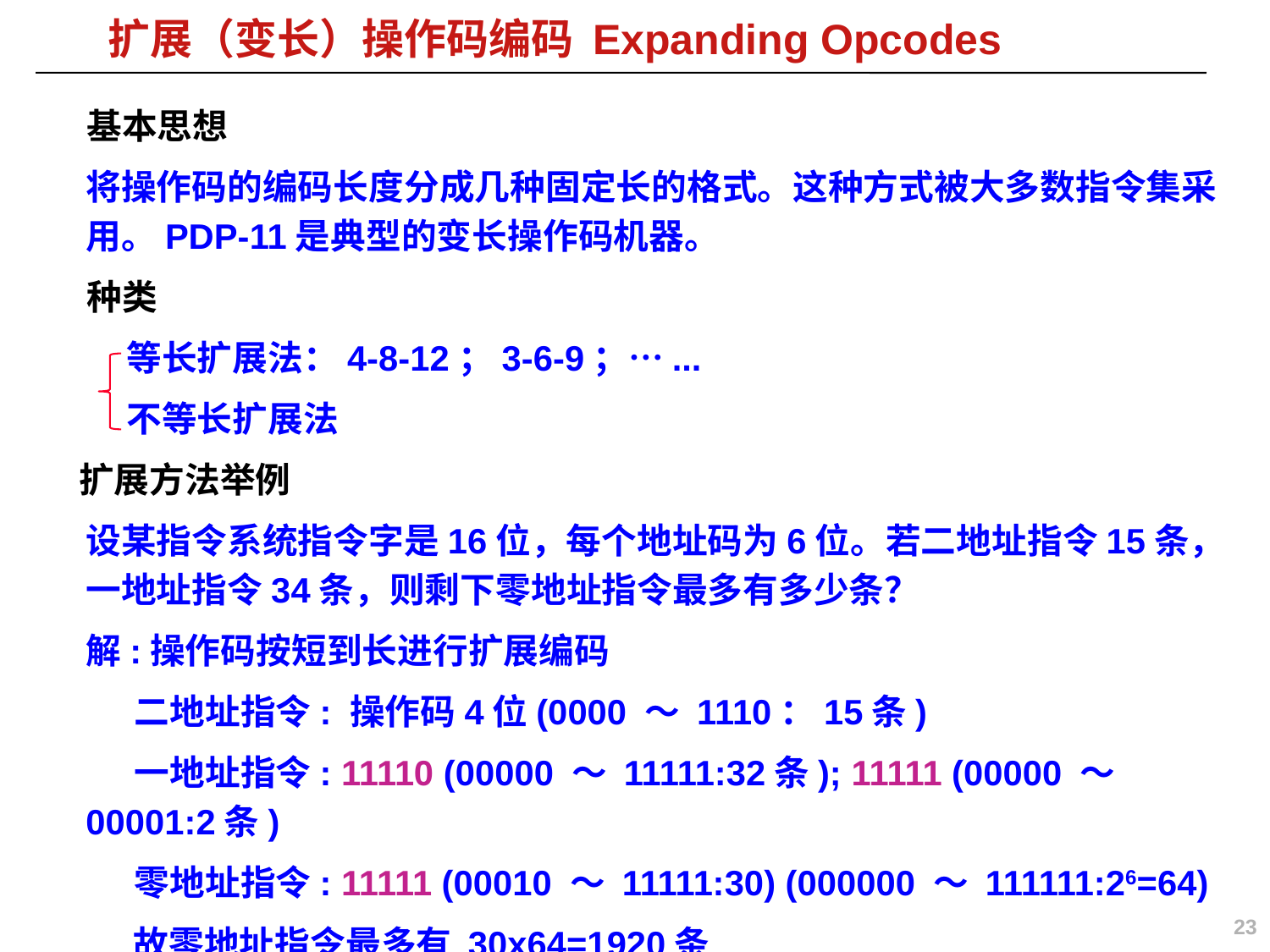

# 扩展（变长）操作码编码 Expanding Opcodes
    基本思想
将操作码的编码长度分成几种固定长的格式。这种方式被大多数指令集采用。PDP-11是典型的变长操作码机器。
    种类
    等长扩展法：4-8-12；3-6-9；…...
    不等长扩展法
   扩展方法举例
设某指令系统指令字是16位，每个地址码为6位。若二地址指令15条，一地址指令34条，则剩下零地址指令最多有多少条？
解:操作码按短到长进行扩展编码
     二地址指令: 操作码4位(0000 ～ 1110：15条)
     一地址指令: 11110 (00000 ～ 11111:32条); 11111 (00000 ～ 00001:2条)
     零地址指令: 11111 (00010 ～ 11111:30) (000000 ～ 111111:26=64)
     故零地址指令最多有 30x64=1920条

23